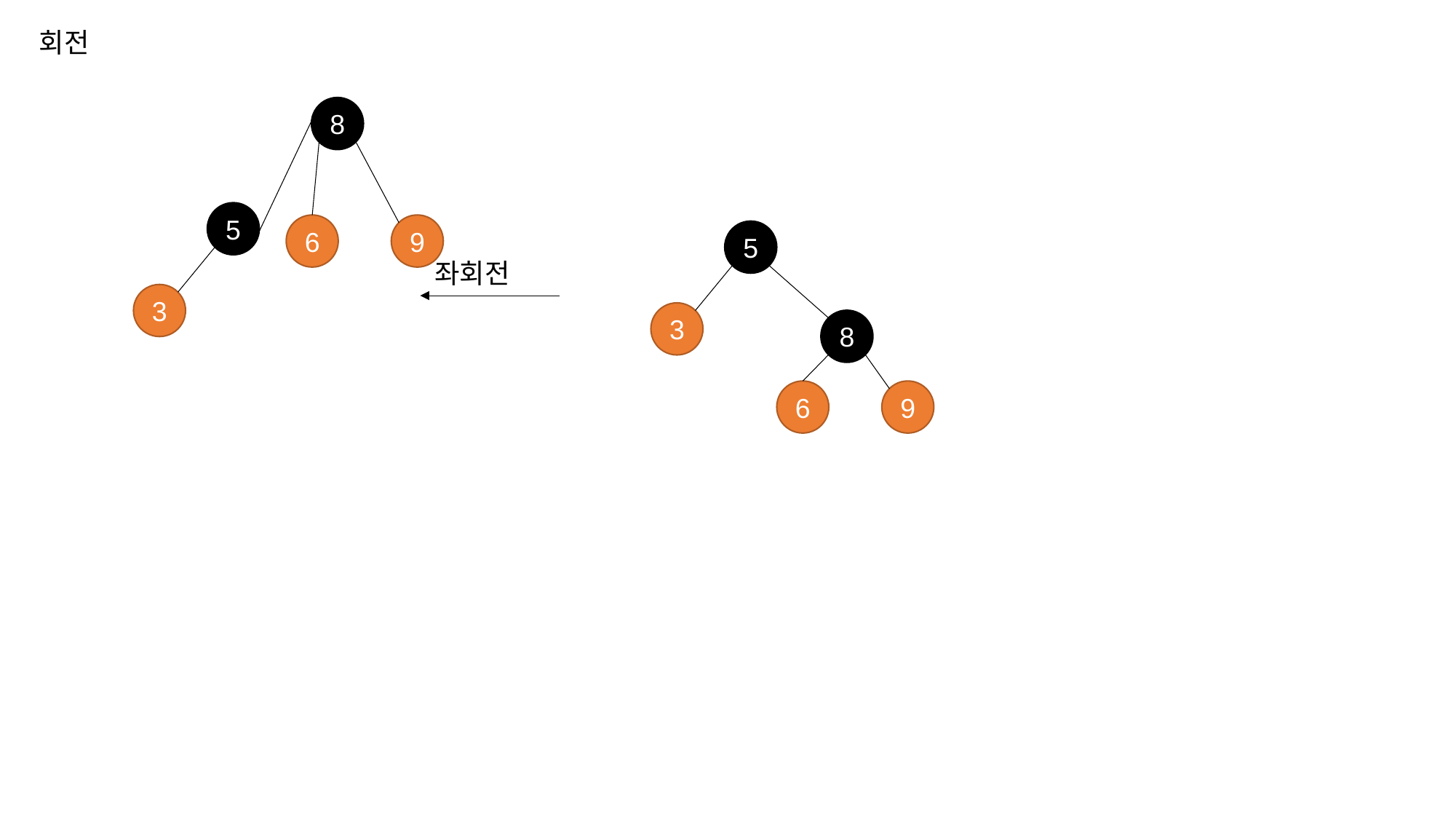

회전
8
5
6
9
5
좌회전
3
3
8
6
9